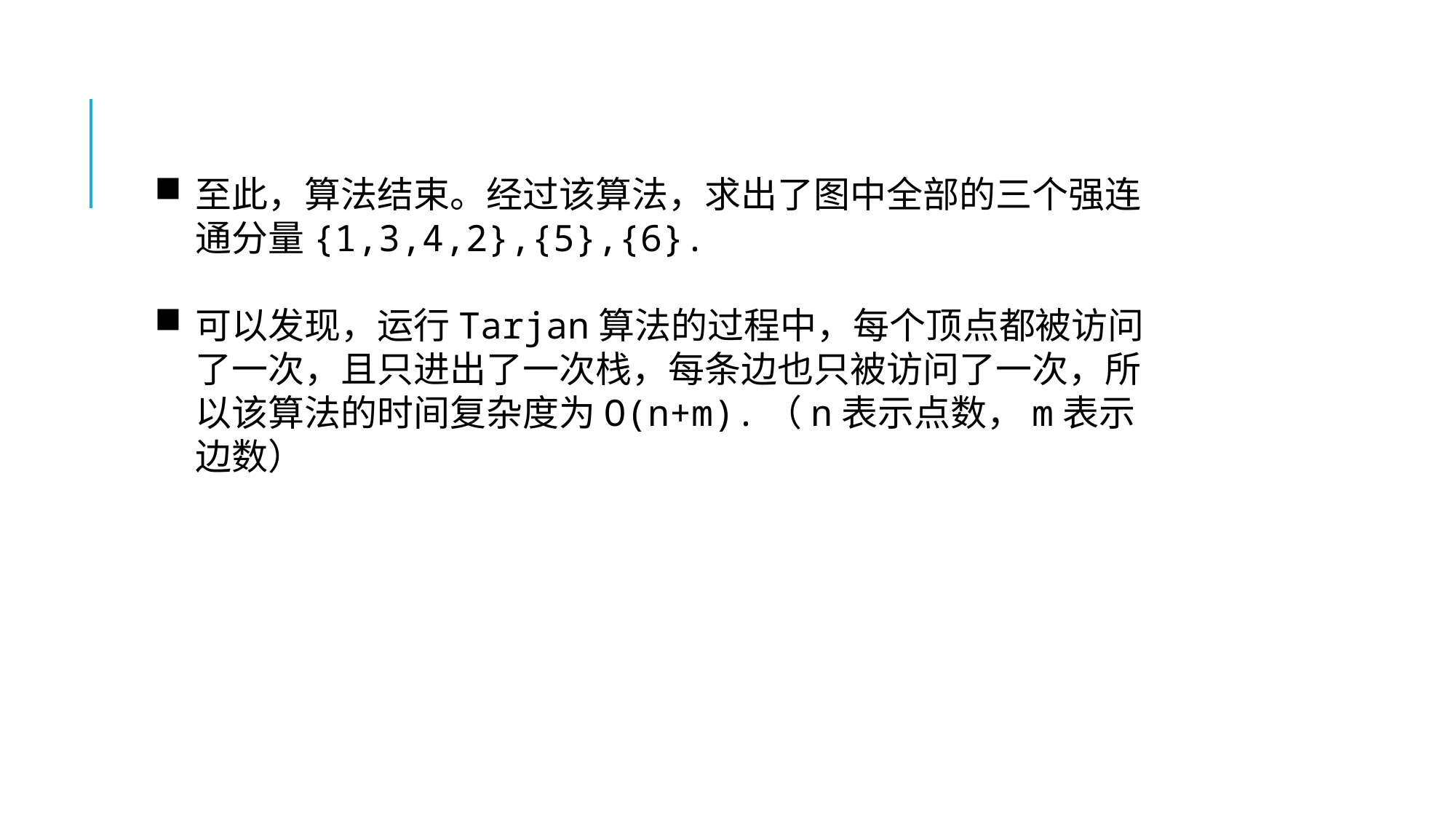

至此，算法结束。经过该算法，求出了图中全部的三个强连通分量{1,3,4,2},{5},{6}.

可以发现，运行Tarjan算法的过程中，每个顶点都被访问了一次，且只进出了一次栈，每条边也只被访问了一次，所以该算法的时间复杂度为O(n+m).（n表示点数，m表示边数）